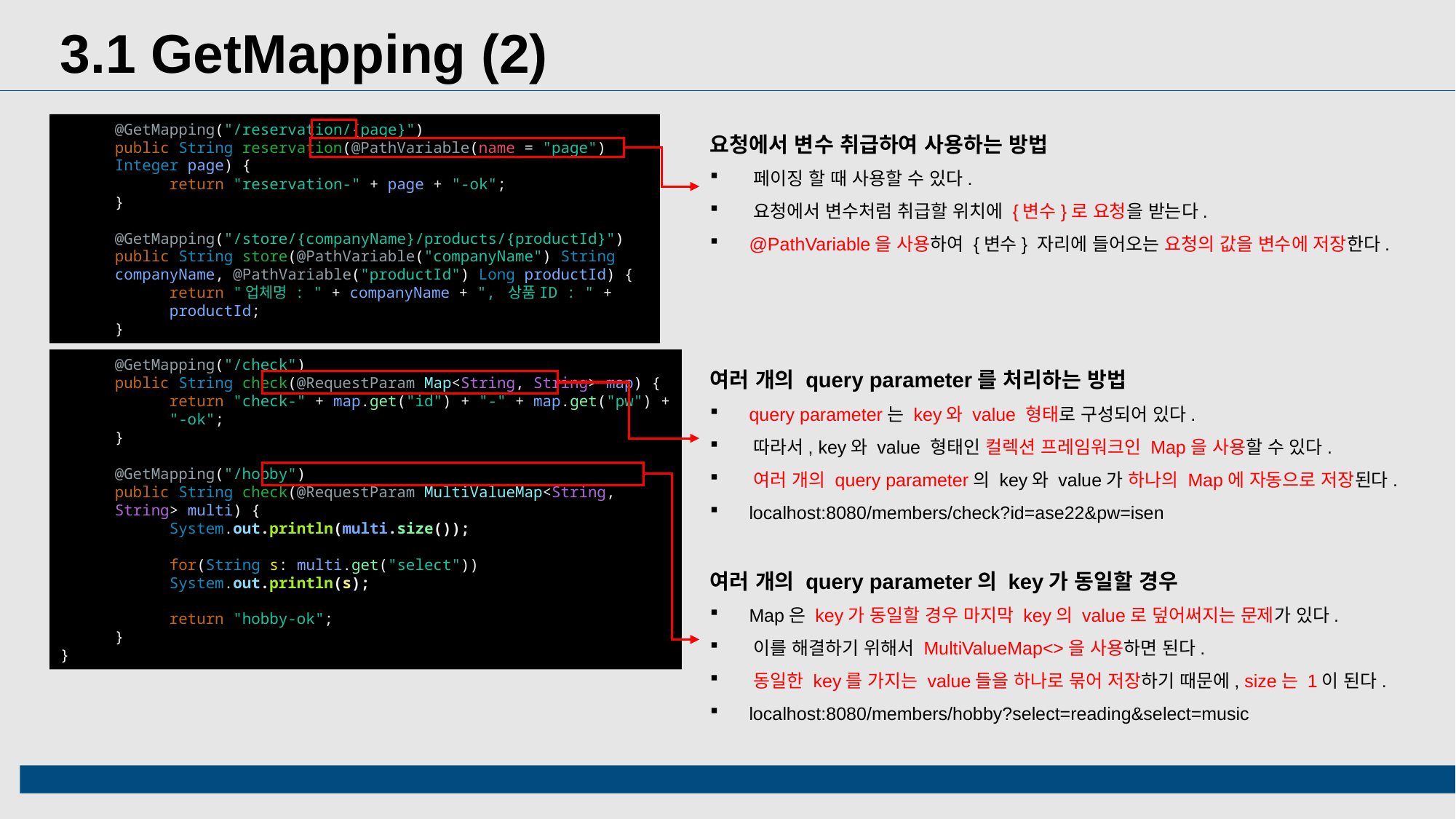

3.1 GetMapping (2)
@GetMapping("/reservation/{page}")
public String reservation(@PathVariable(name = "page") Integer page) {
return "reservation-" + page + "-ok";
}

@GetMapping("/store/{companyName}/products/{productId}")
public String store(@PathVariable("companyName") String companyName, @PathVariable("productId") Long productId) {
return "업체명 : " + companyName + ", 상품ID : " + productId;
}
요청에서 변수 취급하여 사용하는 방법
 페이징 할 때 사용할 수 있다.
 요청에서 변수처럼 취급할 위치에 {변수}로 요청을 받는다.
 @PathVariable을 사용하여 {변수} 자리에 들어오는 요청의 값을 변수에 저장한다.

@GetMapping("/check")
public String check(@RequestParam Map<String, String> map) {
return "check-" + map.get("id") + "-" + map.get("pw") + "-ok";
}

@GetMapping("/hobby")
public String check(@RequestParam MultiValueMap<String, String> multi) {
System.out.println(multi.size());

for(String s: multi.get("select"))
System.out.println(s);

return "hobby-ok";
}
}
여러 개의 query parameter를 처리하는 방법
 query parameter는 key와 value 형태로 구성되어 있다.
 따라서, key와 value 형태인 컬렉션 프레임워크인 Map을 사용할 수 있다.
 여러 개의 query parameter의 key와 value가 하나의 Map에 자동으로 저장된다.
 localhost:8080/members/check?id=ase22&pw=isen

여러 개의 query parameter의 key가 동일할 경우
 Map은 key가 동일할 경우 마지막 key의 value로 덮어써지는 문제가 있다.
 이를 해결하기 위해서 MultiValueMap<>을 사용하면 된다.
 동일한 key를 가지는 value들을 하나로 묶어 저장하기 때문에, size는 1이 된다.
 localhost:8080/members/hobby?select=reading&select=music